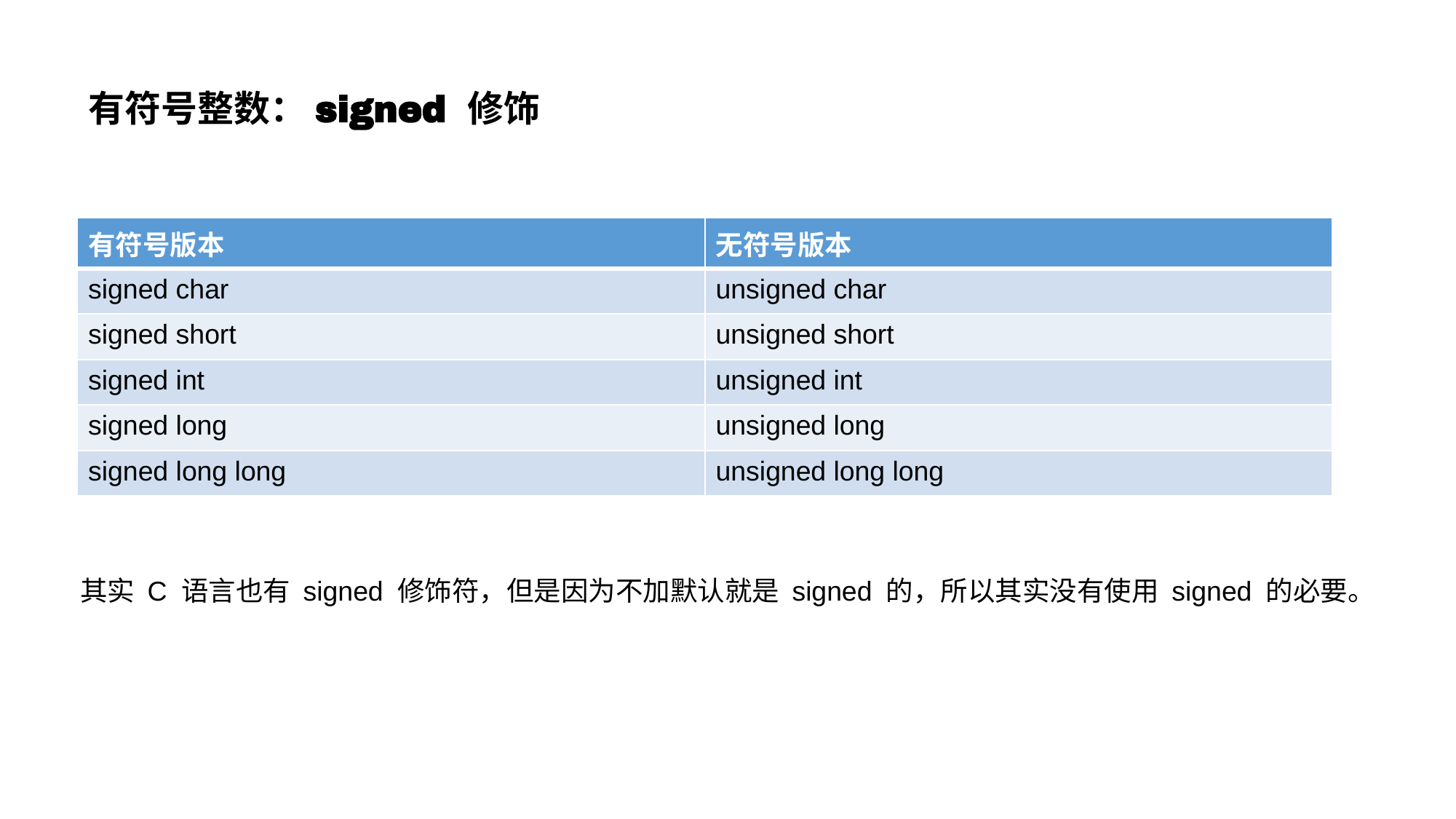

# 有符号整数：signed 修饰
| 有符号版本 | 无符号版本 |
| --- | --- |
| signed char | unsigned char |
| signed short | unsigned short |
| signed int | unsigned int |
| signed long | unsigned long |
| signed long long | unsigned long long |
其实 C 语言也有 signed 修饰符，但是因为不加默认就是 signed 的，所以其实没有使用 signed 的必要。